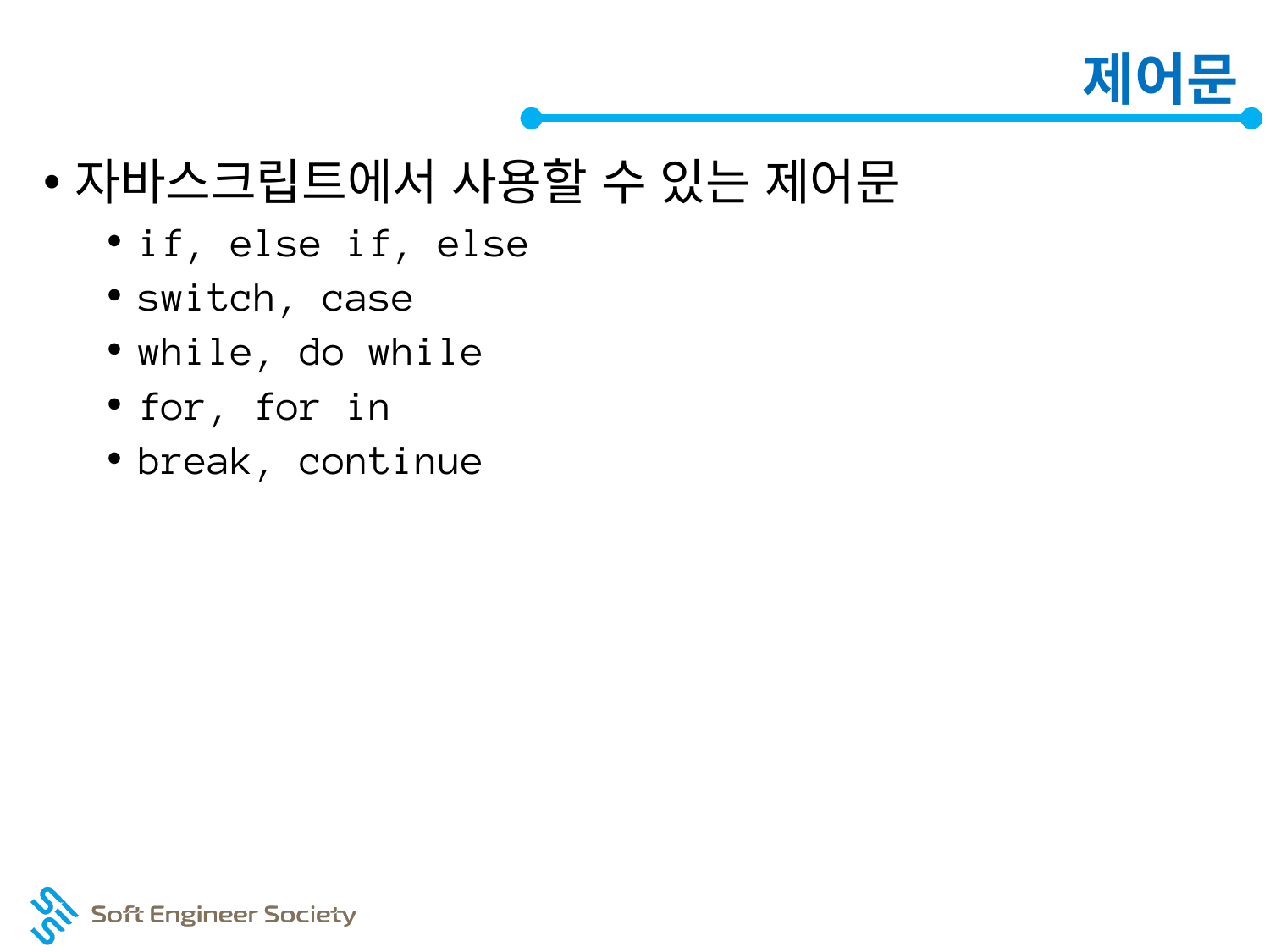

# 제어문
자바스크립트에서 사용할 수 있는 제어문
if, else if, else
switch, case
while, do while
for, for in
break, continue